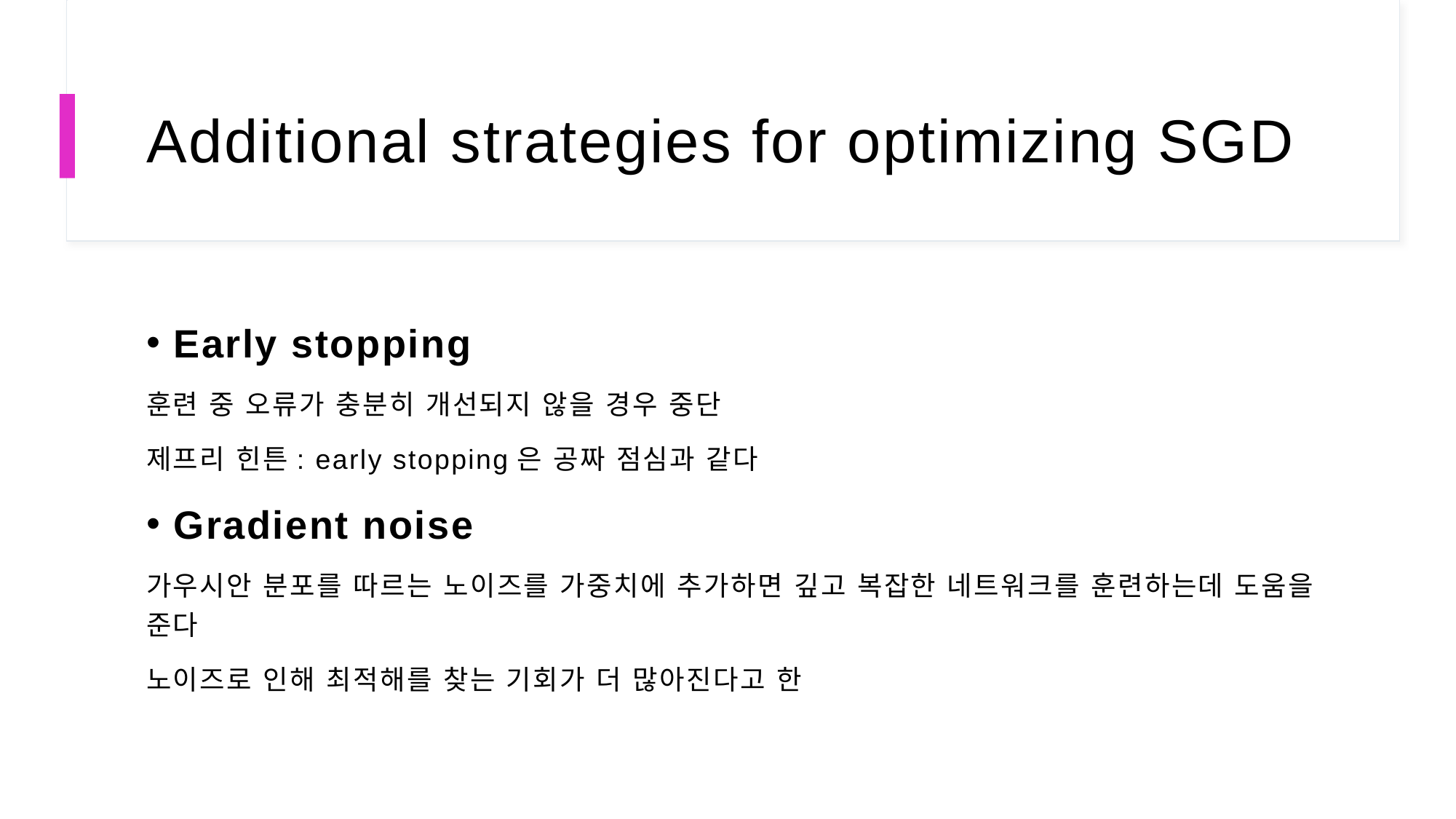

# Additional strategies for optimizing SGD
Early stopping
훈련 중 오류가 충분히 개선되지 않을 경우 중단
제프리 힌튼: early stopping은 공짜 점심과 같다
Gradient noise
가우시안 분포를 따르는 노이즈를 가중치에 추가하면 깊고 복잡한 네트워크를 훈련하는데 도움을 준다
노이즈로 인해 최적해를 찾는 기회가 더 많아진다고 한